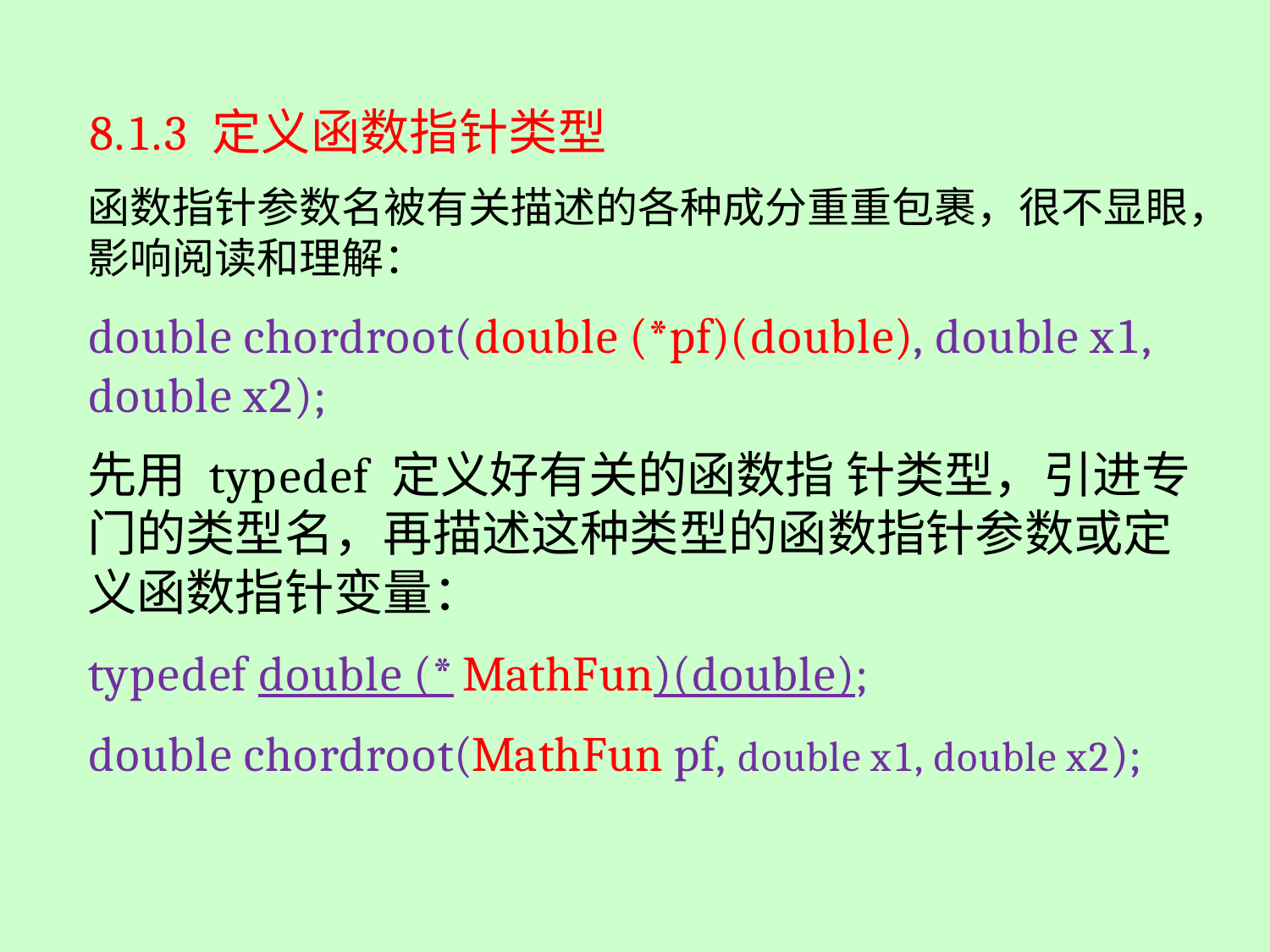

8.1.3 定义函数指针类型
函数指针参数名被有关描述的各种成分重重包裹，很不显眼，影响阅读和理解：
double chordroot(double (*pf)(double), double x1, double x2);
先用 typedef 定义好有关的函数指 针类型，引进专门的类型名，再描述这种类型的函数指针参数或定义函数指针变量：
typedef double (* MathFun)(double);
double chordroot(MathFun pf, double x1, double x2);
8